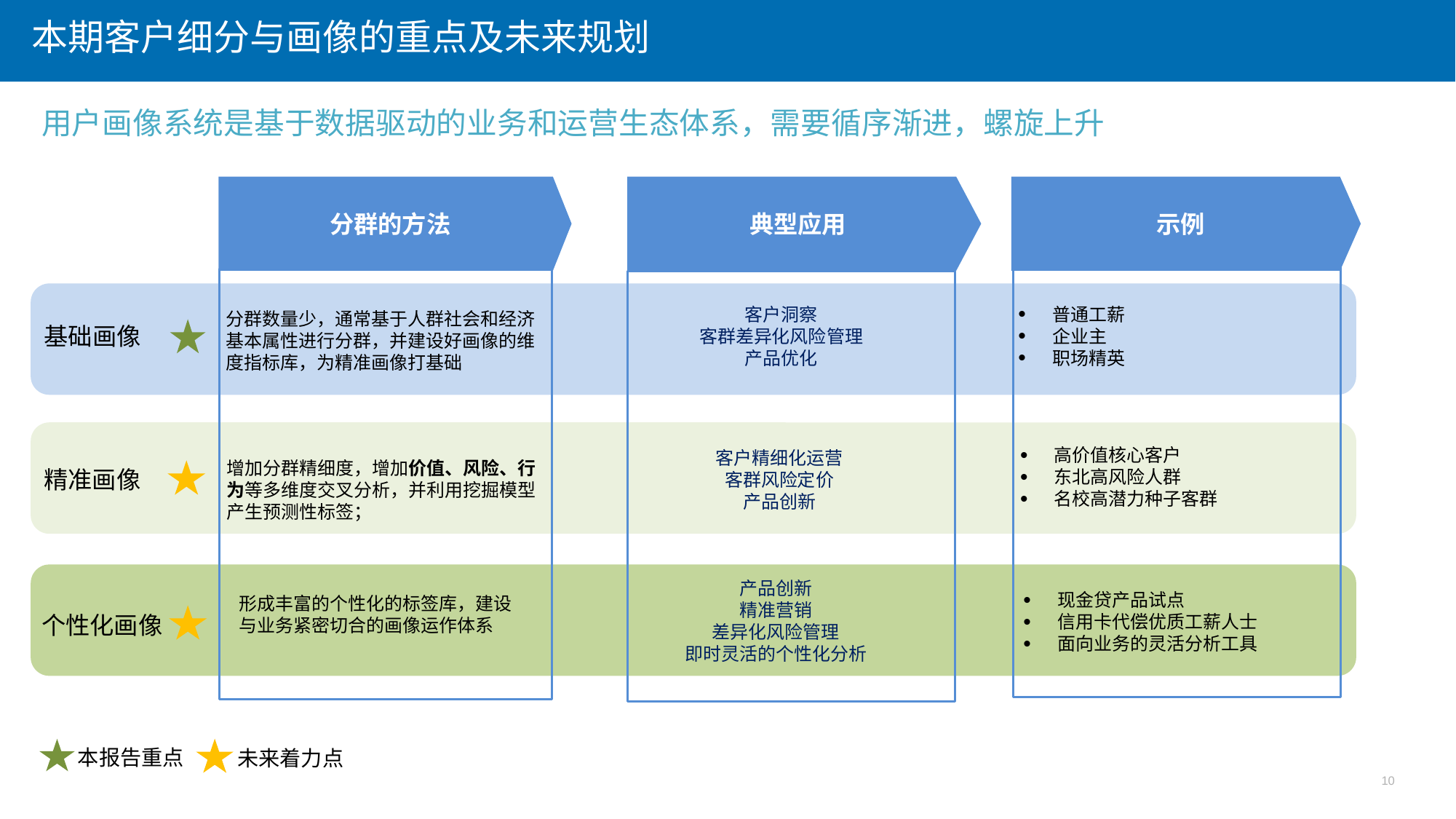

# 本期客户细分与画像的重点及未来规划

用户画像系统是基于数据驱动的业务和运营生态体系，需要循序渐进，螺旋上升
分群的方法
典型应用
示例

客户洞察
客群差异化风险管理
产品优化
普通工薪
企业主
职场精英
分群数量少，通常基于人群社会和经济基本属性进行分群，并建设好画像的维度指标库，为精准画像打基础

基础画像

高价值核心客户
东北高风险人群
名校高潜力种子客群
客户精细化运营
客群风险定价
产品创新
增加分群精细度，增加价值、风险、行为等多维度交叉分析，并利用挖掘模型产生预测性标签；

精准画像

产品创新
精准营销
差异化风险管理
即时灵活的个性化分析
现金贷产品试点
信用卡代偿优质工薪人士
面向业务的灵活分析工具
形成丰富的个性化的标签库，建设与业务紧密切合的画像运作体系

个性化画像

本报告重点
未来着力点
10